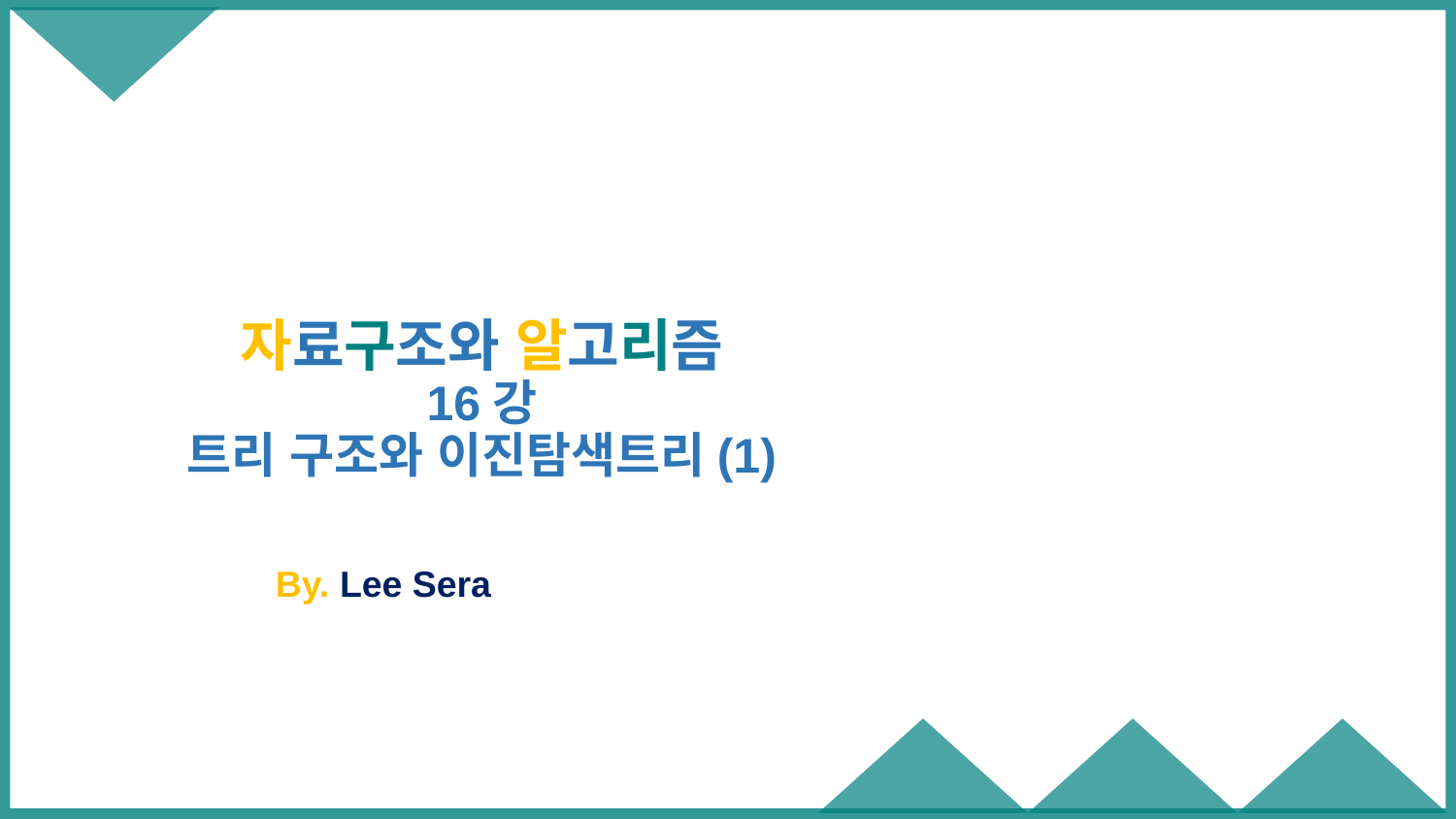

# 자료구조와 알고리즘 16강 트리 구조와 이진탐색트리(1)
By. Lee Sera